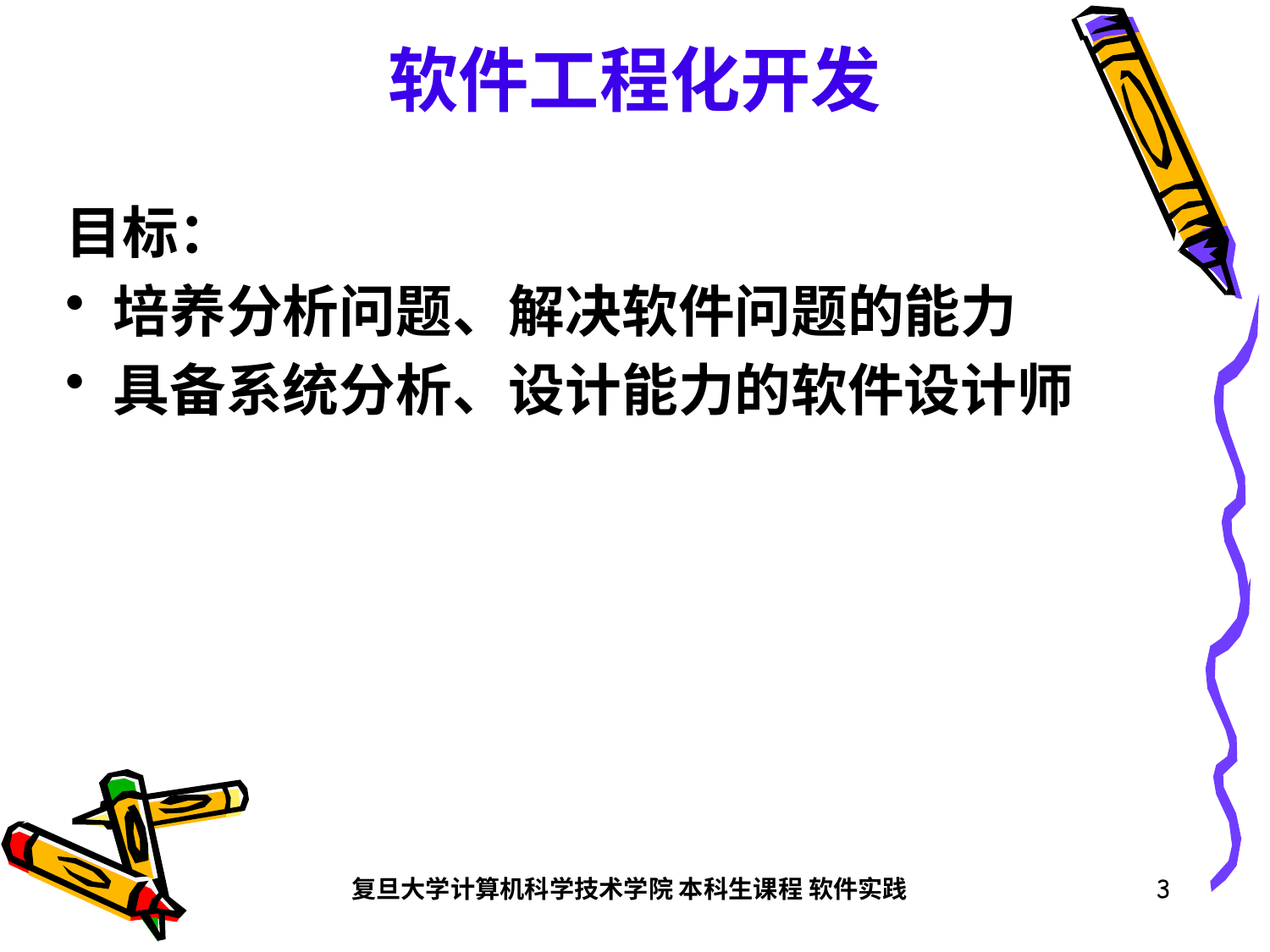

# 软件工程化开发
目标：
培养分析问题、解决软件问题的能力
具备系统分析、设计能力的软件设计师

复旦大学计算机科学技术学院 本科生课程 软件实践
3